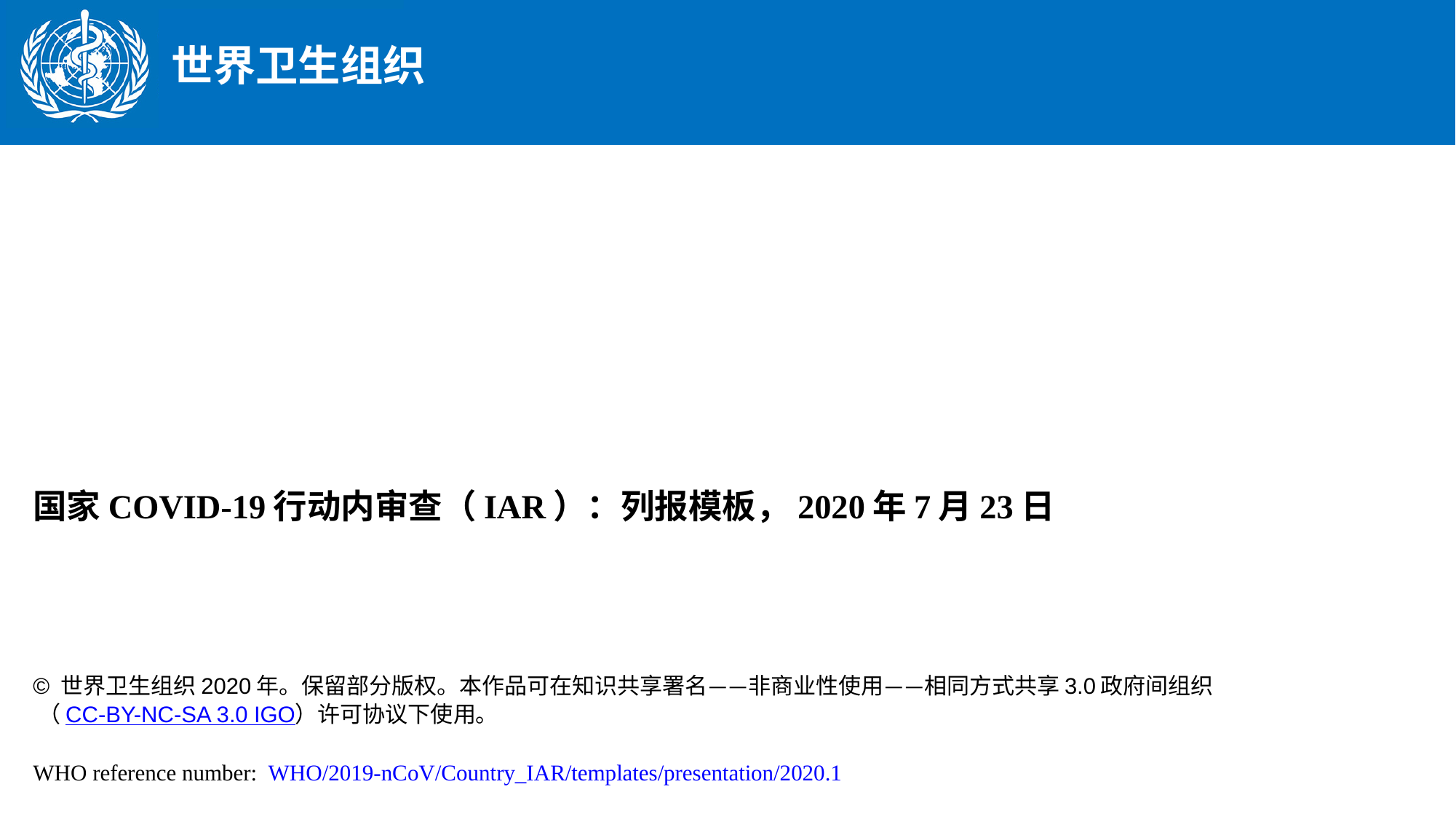

# 国家COVID-19行动内审查（IAR）：列报模板，2020年7月23日 © 世界卫生组织2020年。保留部分版权。本作品可在知识共享署名——非商业性使用——相同方式共享3.0政府间组织 （CC-BY-NC-SA 3.0 IGO）许可协议下使用。   WHO reference number:  WHO/2019-nCoV/Country_IAR/templates/presentation/2020.1